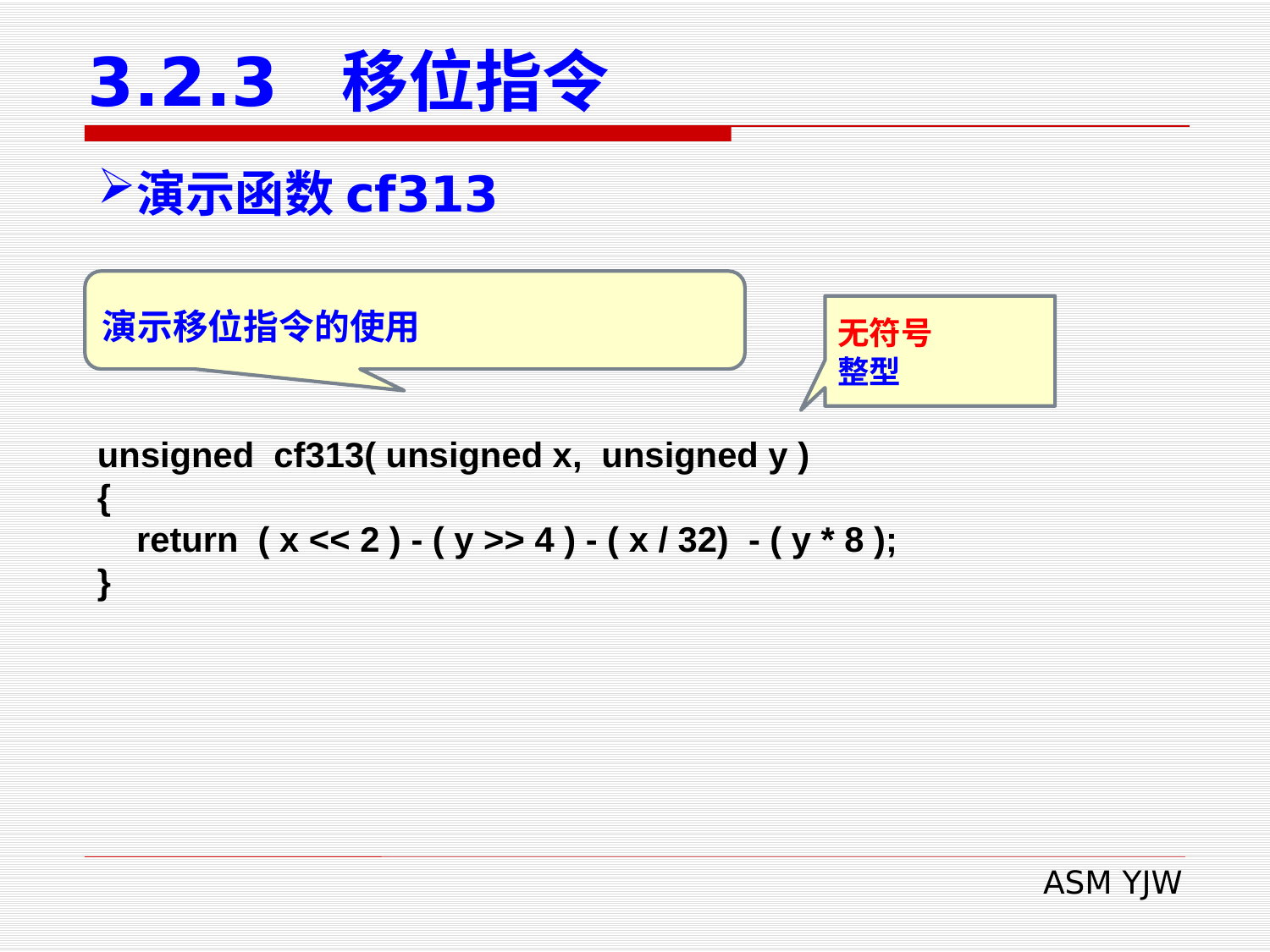

# 3.2.3  移位指令
演示函数cf313
演示移位指令的使用
无符号
整型
unsigned  cf313( unsigned x,  unsigned y )
{
    return  ( x << 2 ) - ( y >> 4 ) - ( x / 32)  - ( y * 8 );
}